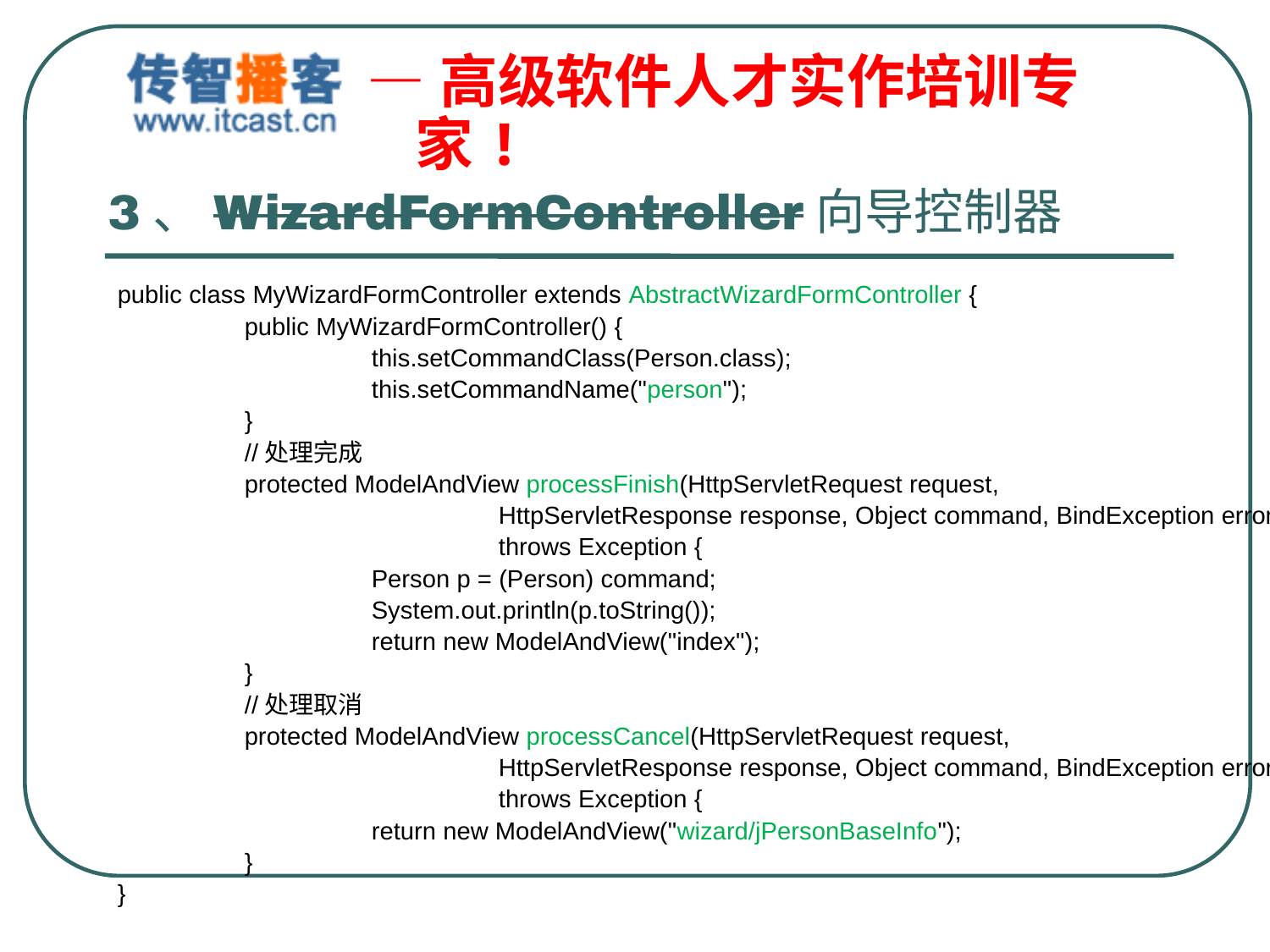

# 3、WizardFormController向导控制器
public class MyWizardFormController extends AbstractWizardFormController {
	public MyWizardFormController() {
		this.setCommandClass(Person.class);
		this.setCommandName("person");
	}
	//处理完成
	protected ModelAndView processFinish(HttpServletRequest request,
			HttpServletResponse response, Object command, BindException errors)
			throws Exception {
		Person p = (Person) command;
		System.out.println(p.toString());
		return new ModelAndView("index");
	}
	//处理取消
	protected ModelAndView processCancel(HttpServletRequest request,
			HttpServletResponse response, Object command, BindException errors)
			throws Exception {
		return new ModelAndView("wizard/jPersonBaseInfo");
	}
}